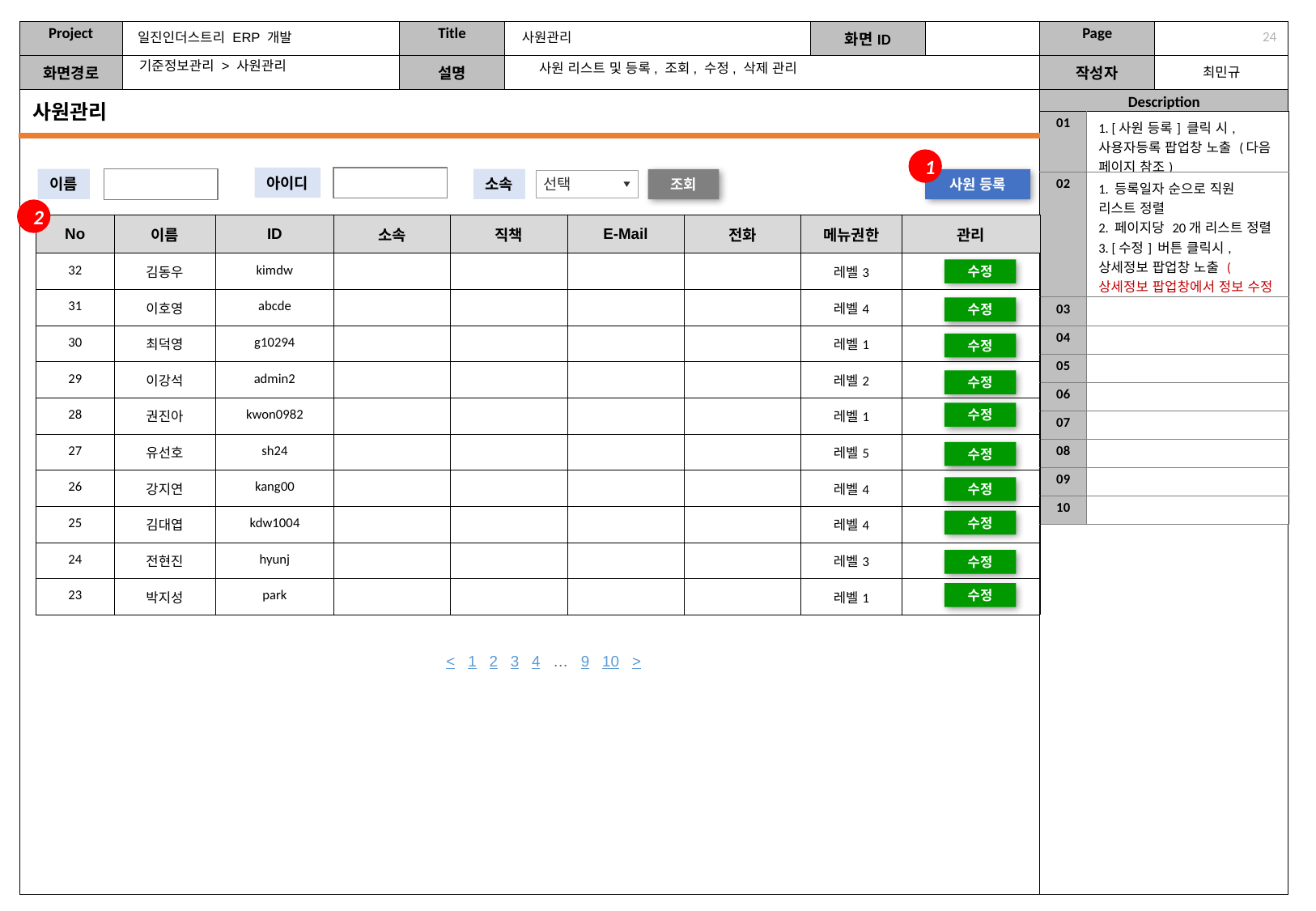

일진인더스트리 ERP 개발

사원관리
24
기준정보관리 > 사원관리
사원 리스트 및 등록, 조회, 수정, 삭제 관리
사원관리
| 01 | 1. [사원 등록] 클릭 시, 사용자등록 팝업창 노출 (다음 페이지 참조) |
| --- | --- |
| 02 | 1. 등록일자 순으로 직원 리스트 정렬 2. 페이지당 20개 리스트 정렬 3. [수정] 버튼 클릭시, 상세정보 팝업창 노출 (상세정보 팝업창에서 정보 수정 가능) |
| 03 |  |
| 04 |  |
| 05 |  |
| 06 |  |
| 07 |  |
| 08 |  |
| 09 |  |
| 10 |  |
1
아이디

이름

소속
조회
사원 등록
선택

2
| No | 이름 | ID | 소속 | 직책 | E-Mail | 전화 | 메뉴권한 | 관리 |
| --- | --- | --- | --- | --- | --- | --- | --- | --- |
| 32 | 김동우 | kimdw |  |  |  |  | 레벨3 |  |
| 31 | 이호영 | abcde |  |  |  |  | 레벨4 |  |
| 30 | 최덕영 | g10294 |  |  |  |  | 레벨1 |  |
| 29 | 이강석 | admin2 |  |  |  |  | 레벨2 |  |
| 28 | 권진아 | kwon0982 |  |  |  |  | 레벨1 |  |
| 27 | 유선호 | sh24 |  |  |  |  | 레벨5 |  |
| 26 | 강지연 | kang00 |  |  |  |  | 레벨4 |  |
| 25 | 김대엽 | kdw1004 |  |  |  |  | 레벨4 |  |
| 24 | 전현진 | hyunj |  |  |  |  | 레벨3 |  |
| 23 | 박지성 | park |  |  |  |  | 레벨1 |  |
수정
수정
수정
수정
수정
수정
수정
수정
수정
수정
<   1   2   3   4   …   9   10   >